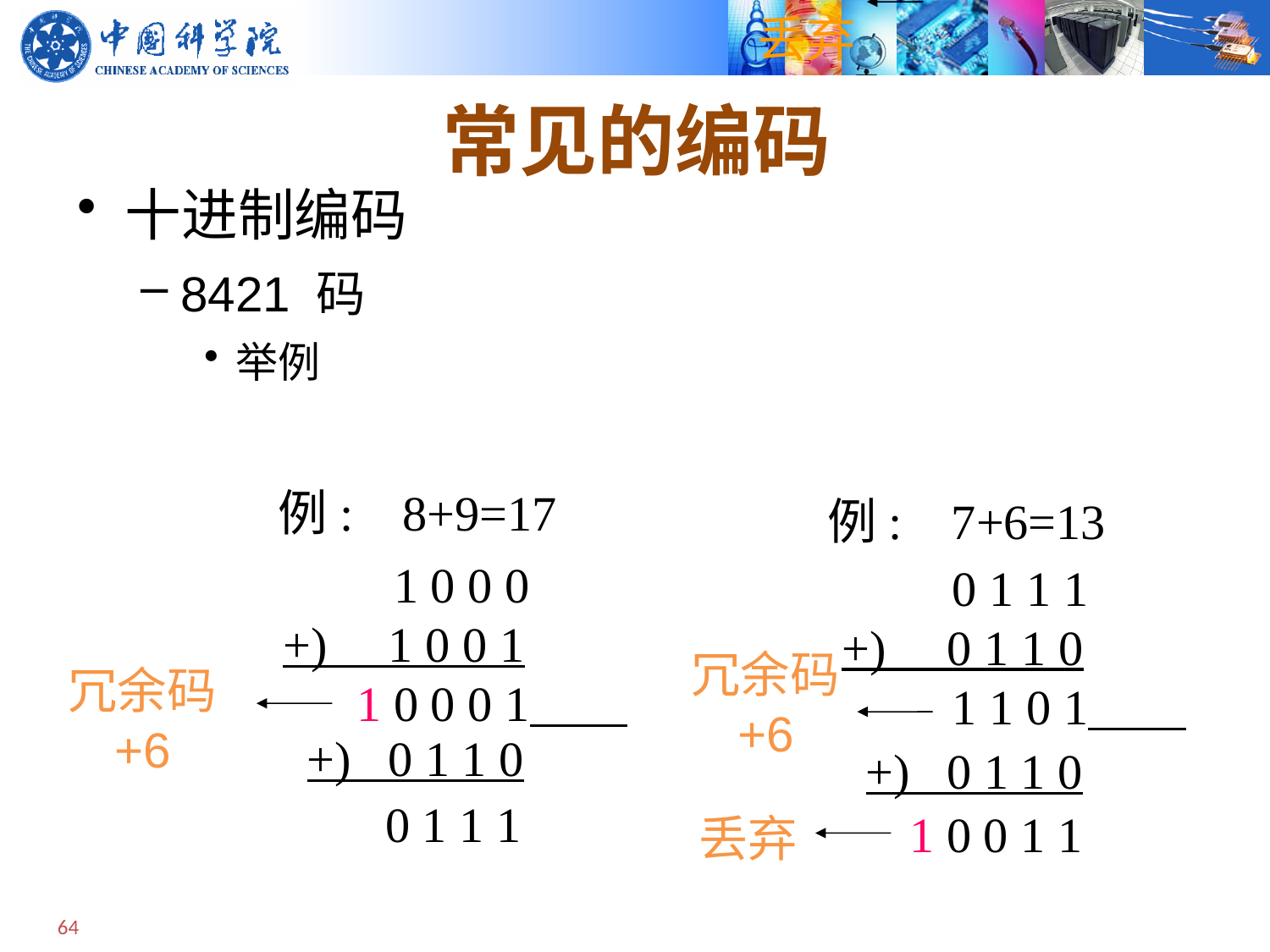

丢弃

# 常见的编码
十进制编码
8421 码
举例

例:    8+9=17
例:    7+6=13
         1 0 0 0
+)     1 0 0 1
      1 0 0 0 1
         0 1 1 1
+)     0 1 1 0
         1 1 0 1
冗余码
+6
冗余码
+6

+)   0 1 1 0
+)   0 1 1 0
0 1 1 1
1 0 0 1 1
丢弃